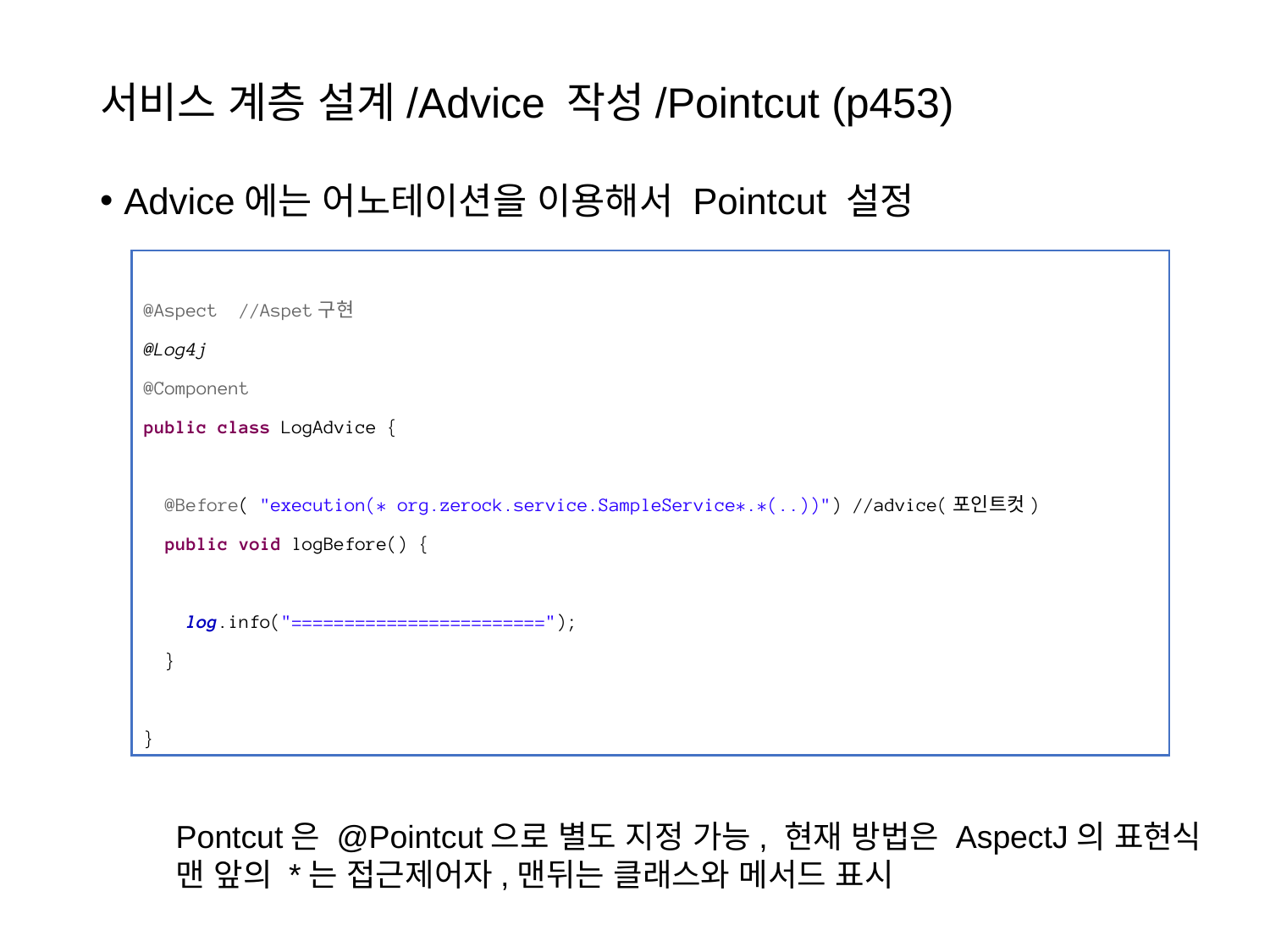

# 서비스 계층 설계/Advice 작성/Pointcut (p453)
Advice에는 어노테이션을 이용해서 Pointcut 설정

@Aspect  //Aspet구현
@Log4j
@Component
public class LogAdvice {

  @Before( "execution(* org.zerock.service.SampleService*.*(..))") //advice(포인트컷)
  public void logBefore() {

    log.info("========================");
  }

}
Pontcut은 @Pointcut으로 별도 지정 가능, 현재 방법은 AspectJ의 표현식
맨 앞의 *는 접근제어자,맨뒤는 클래스와 메서드 표시